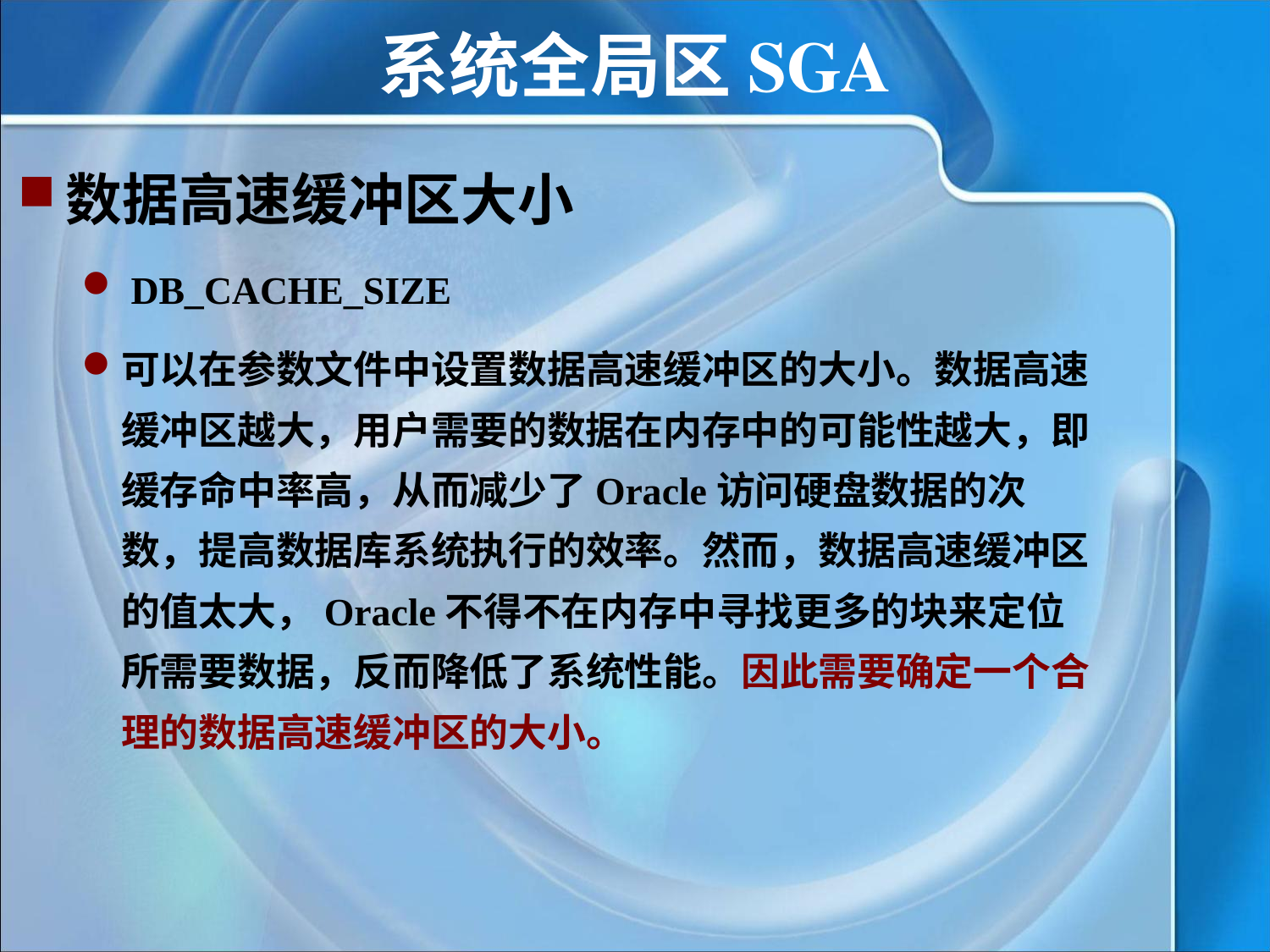

# 系统全局区SGA
数据高速缓冲区大小
 DB_CACHE_SIZE
可以在参数文件中设置数据高速缓冲区的大小。数据高速缓冲区越大，用户需要的数据在内存中的可能性越大，即缓存命中率高，从而减少了Oracle访问硬盘数据的次数，提高数据库系统执行的效率。然而，数据高速缓冲区的值太大，Oracle不得不在内存中寻找更多的块来定位所需要数据，反而降低了系统性能。因此需要确定一个合理的数据高速缓冲区的大小。
25